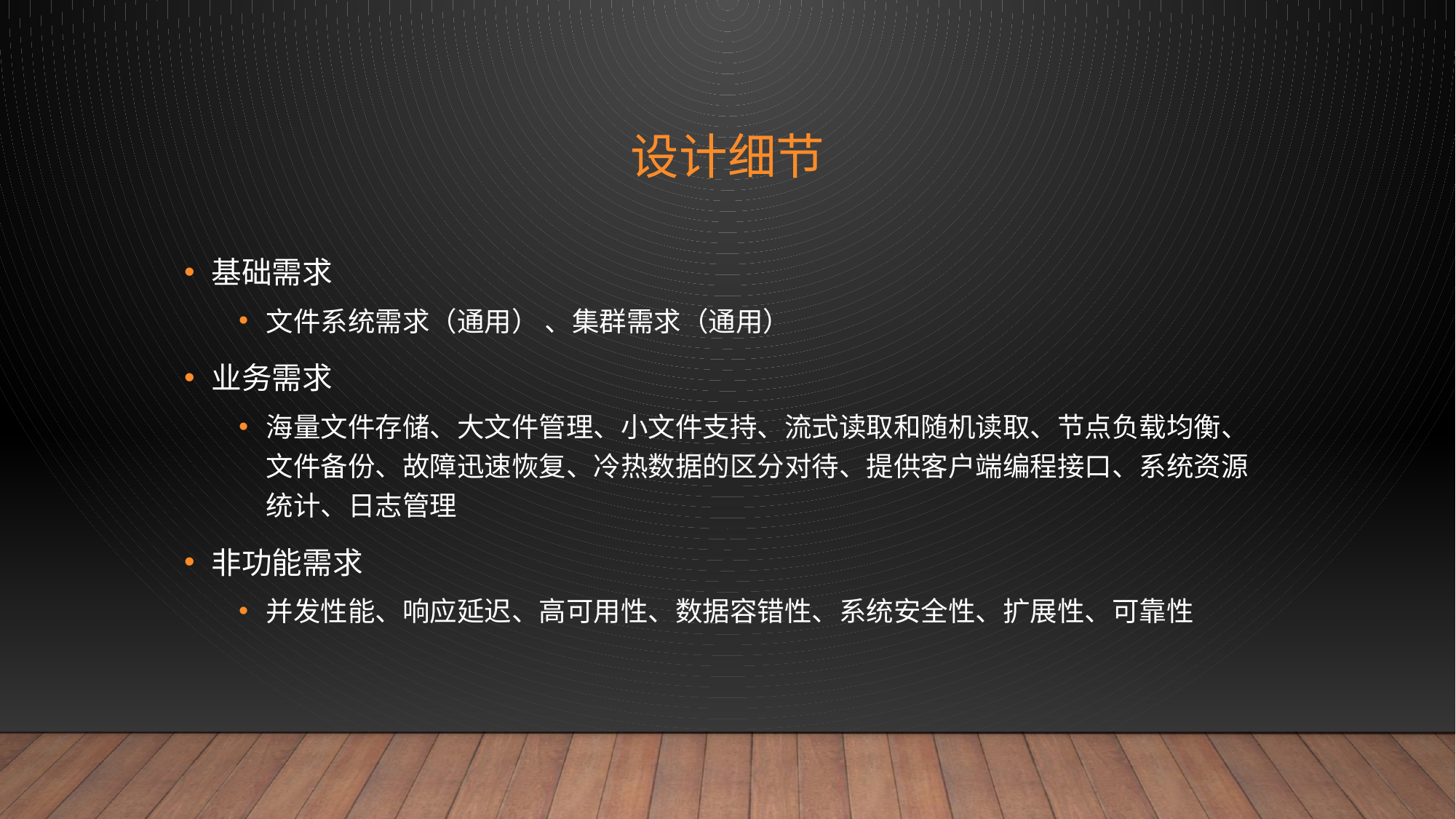

# 设计细节
基础需求
文件系统需求（通用） 、集群需求（通用）
业务需求
海量文件存储、大文件管理、小文件支持、流式读取和随机读取、节点负载均衡、文件备份、故障迅速恢复、冷热数据的区分对待、提供客户端编程接口、系统资源统计、日志管理
非功能需求
并发性能、响应延迟、高可用性、数据容错性、系统安全性、扩展性、可靠性